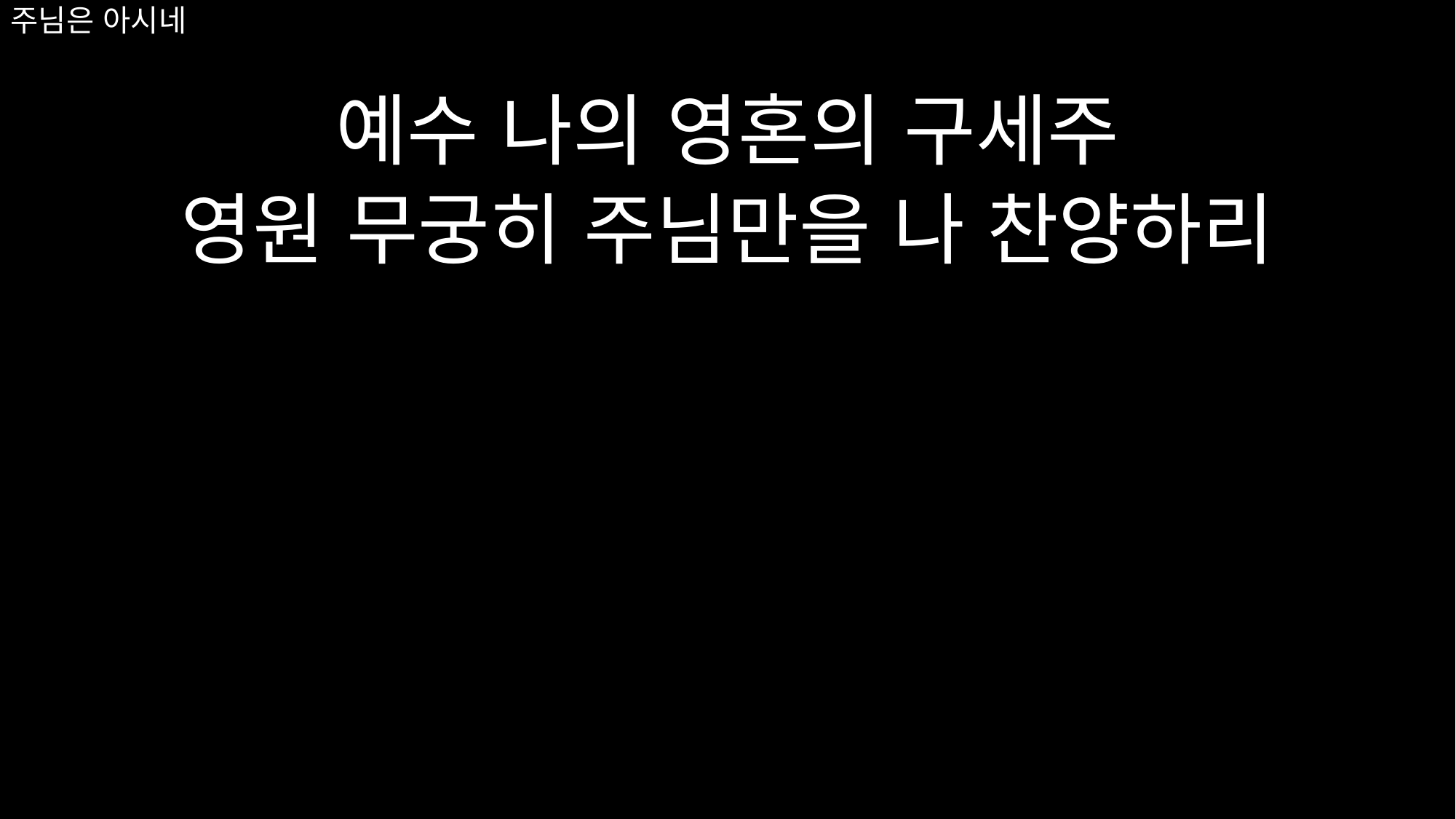

예수 나의 영혼의 구세주
영원 무궁히 주님만을 나 찬양하리

# 주님은 아시네